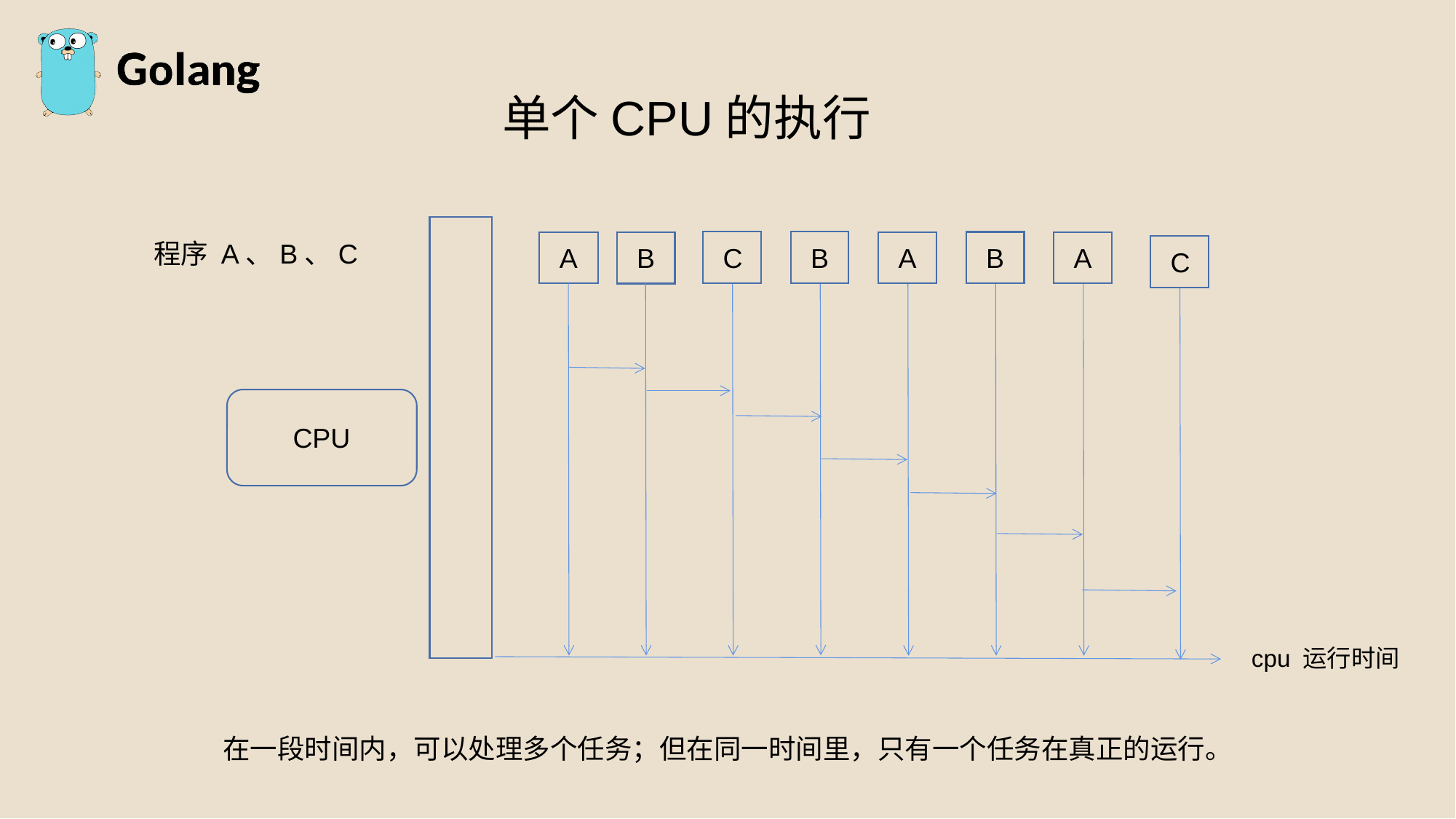

单个CPU的执行

程序 A、B、C

B
A
C
B
B
A
A

C

CPU
cpu 运行时间
在一段时间内，可以处理多个任务；但在同一时间里，只有一个任务在真正的运行。